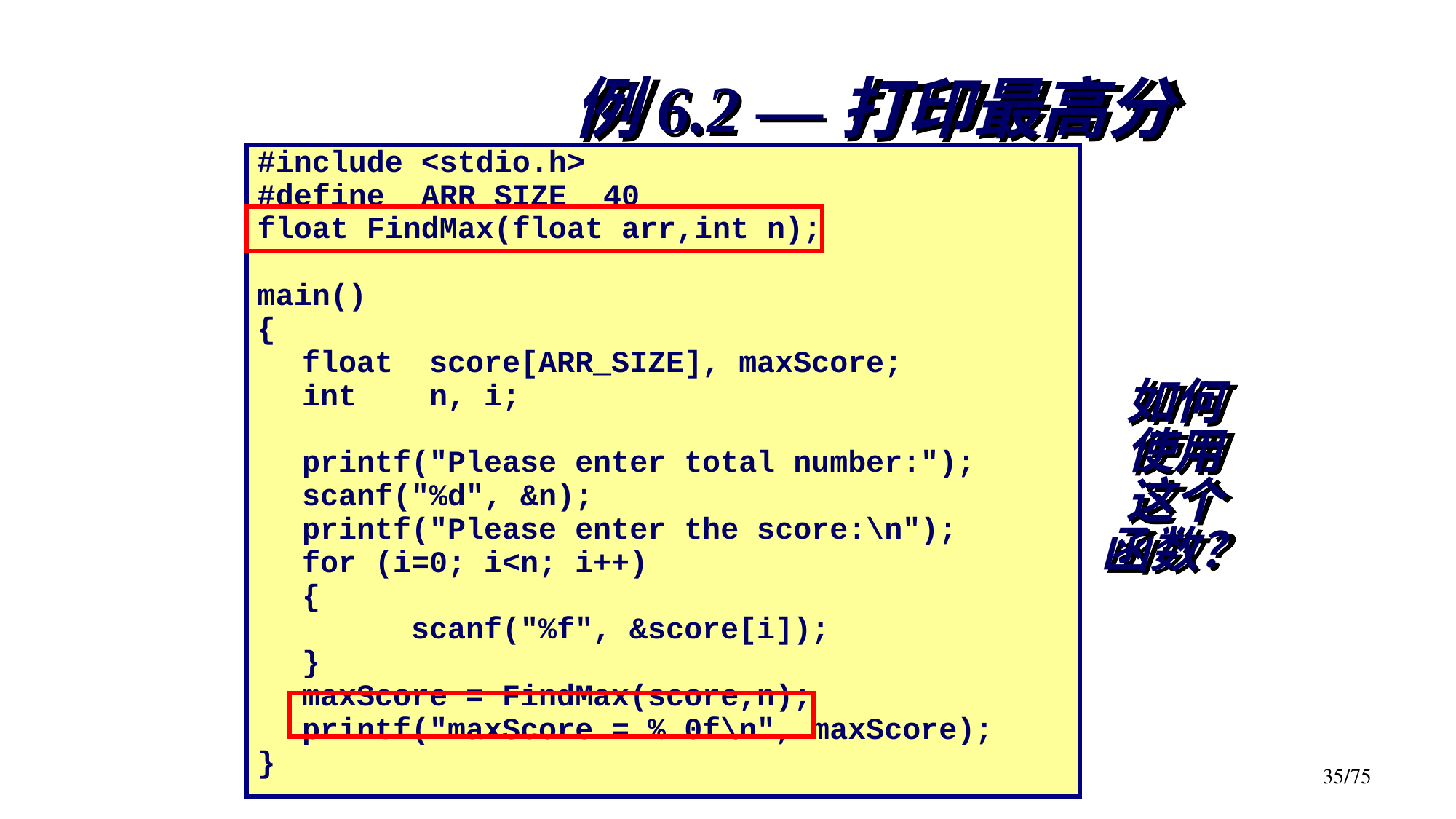

# 例6.2 —打印最高分
#include <stdio.h>
#define  ARR_SIZE  40
float FindMax(float arr,int n);

main()
{
	float  score[ARR_SIZE], maxScore;
	int    n, i;

	printf("Please enter total number:");
	scanf("%d", &n);
	printf("Please enter the score:\n");
	for (i=0; i<n; i++)
	{
   	scanf("%f", &score[i]);
	}
	maxScore = FindMax(score,n);
	printf("maxScore = %.0f\n", maxScore);
}

如何
使用
这个
函数？